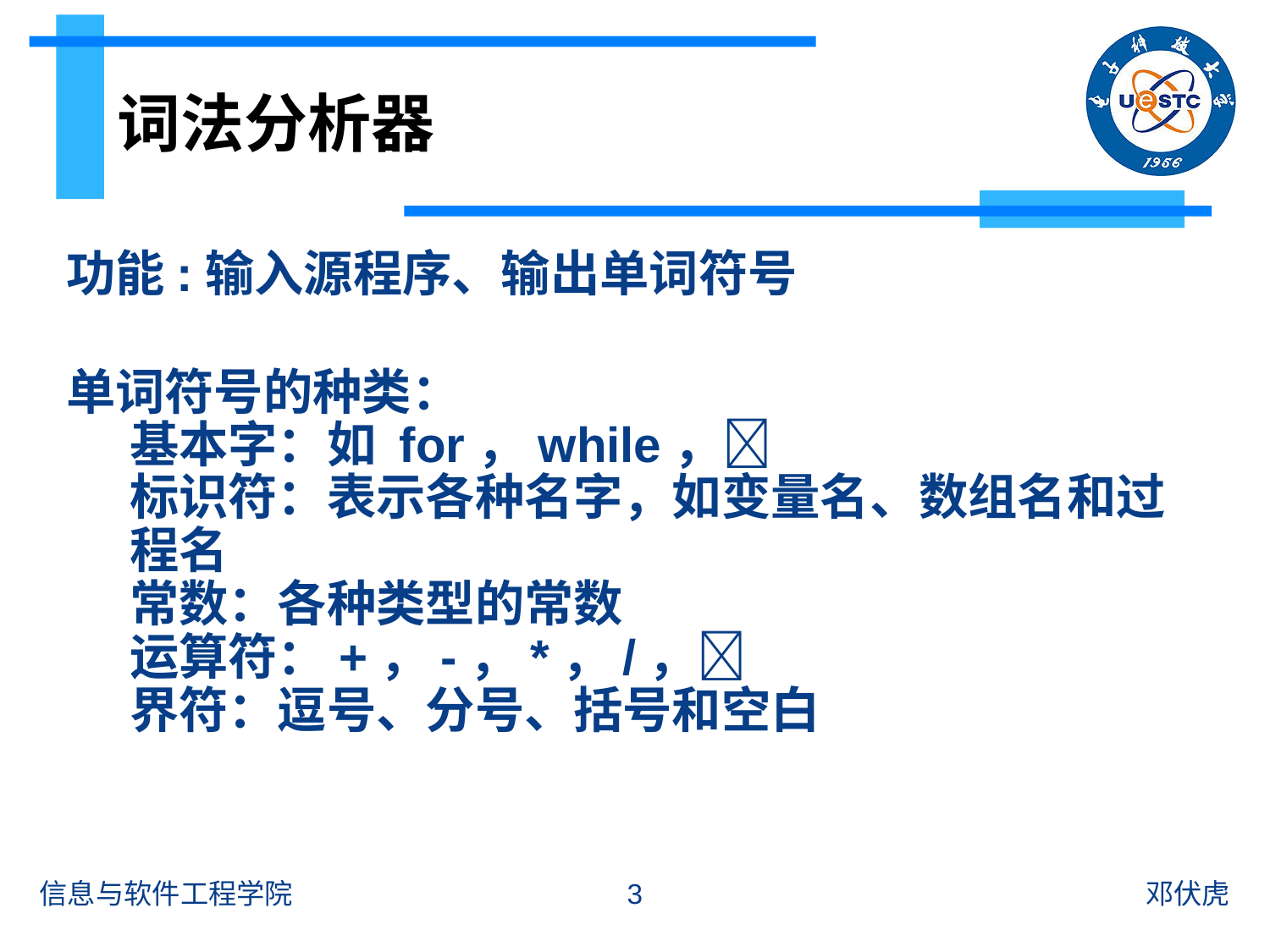

# 词法分析器
功能:输入源程序、输出单词符号

单词符号的种类：
基本字：如 for，while，…
标识符：表示各种名字，如变量名、数组名和过程名
常数：各种类型的常数
运算符：+，-，*，/，…
界符：逗号、分号、括号和空白
3
信息与软件工程学院
邓伏虎